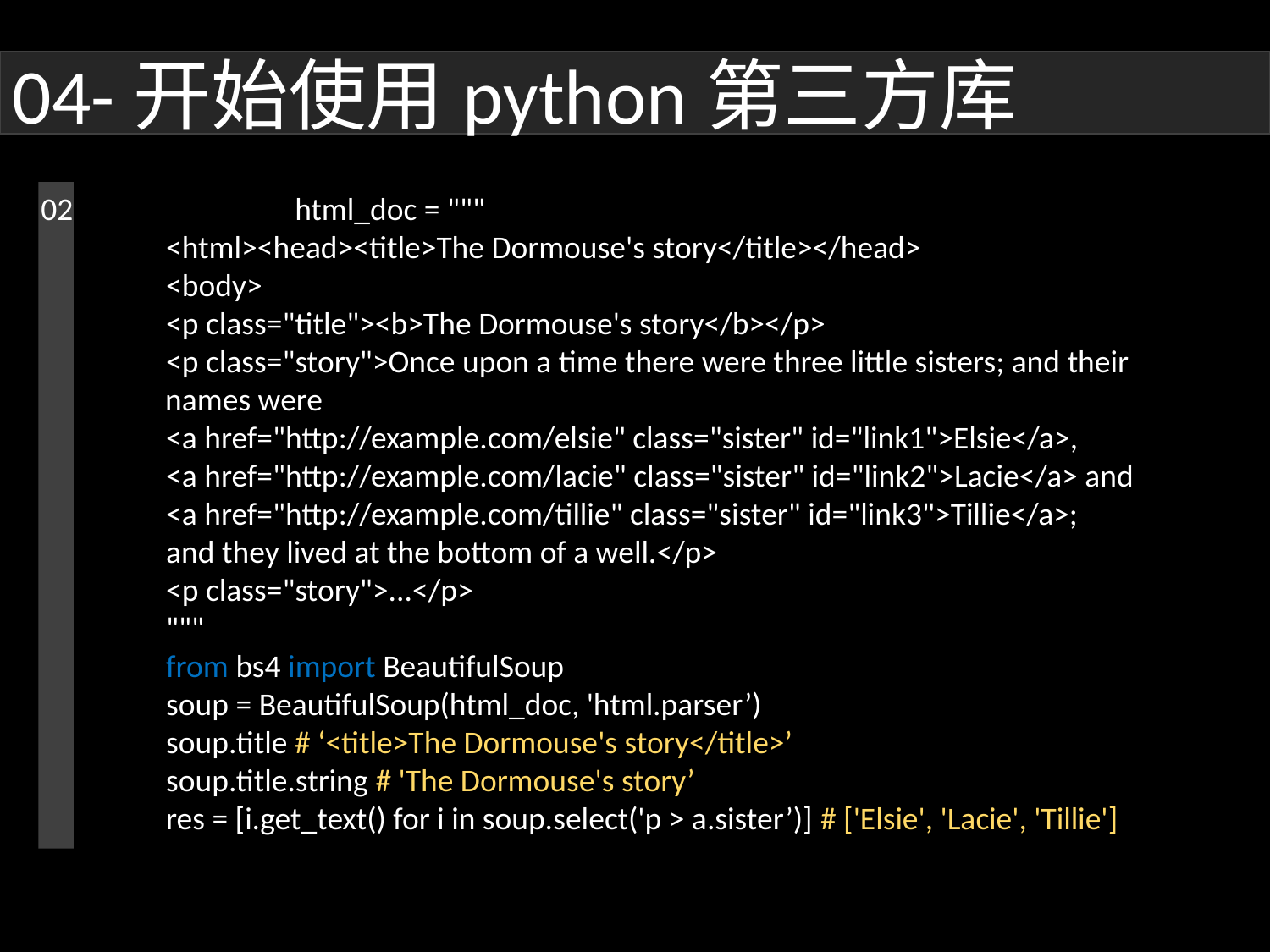

04-开始使用python第三方库
02		html_doc = """
<html><head><title>The Dormouse's story</title></head>
<body>
<p class="title"><b>The Dormouse's story</b></p>
<p class="story">Once upon a time there were three little sisters; and their names were
<a href="http://example.com/elsie" class="sister" id="link1">Elsie</a>,
<a href="http://example.com/lacie" class="sister" id="link2">Lacie</a> and
<a href="http://example.com/tillie" class="sister" id="link3">Tillie</a>;
and they lived at the bottom of a well.</p>
<p class="story">...</p>
"""
from bs4 import BeautifulSoup
soup = BeautifulSoup(html_doc, 'html.parser’)
soup.title # ‘<title>The Dormouse's story</title>’
soup.title.string # 'The Dormouse's story’
res = [i.get_text() for i in soup.select('p > a.sister’)] # ['Elsie', 'Lacie', 'Tillie']